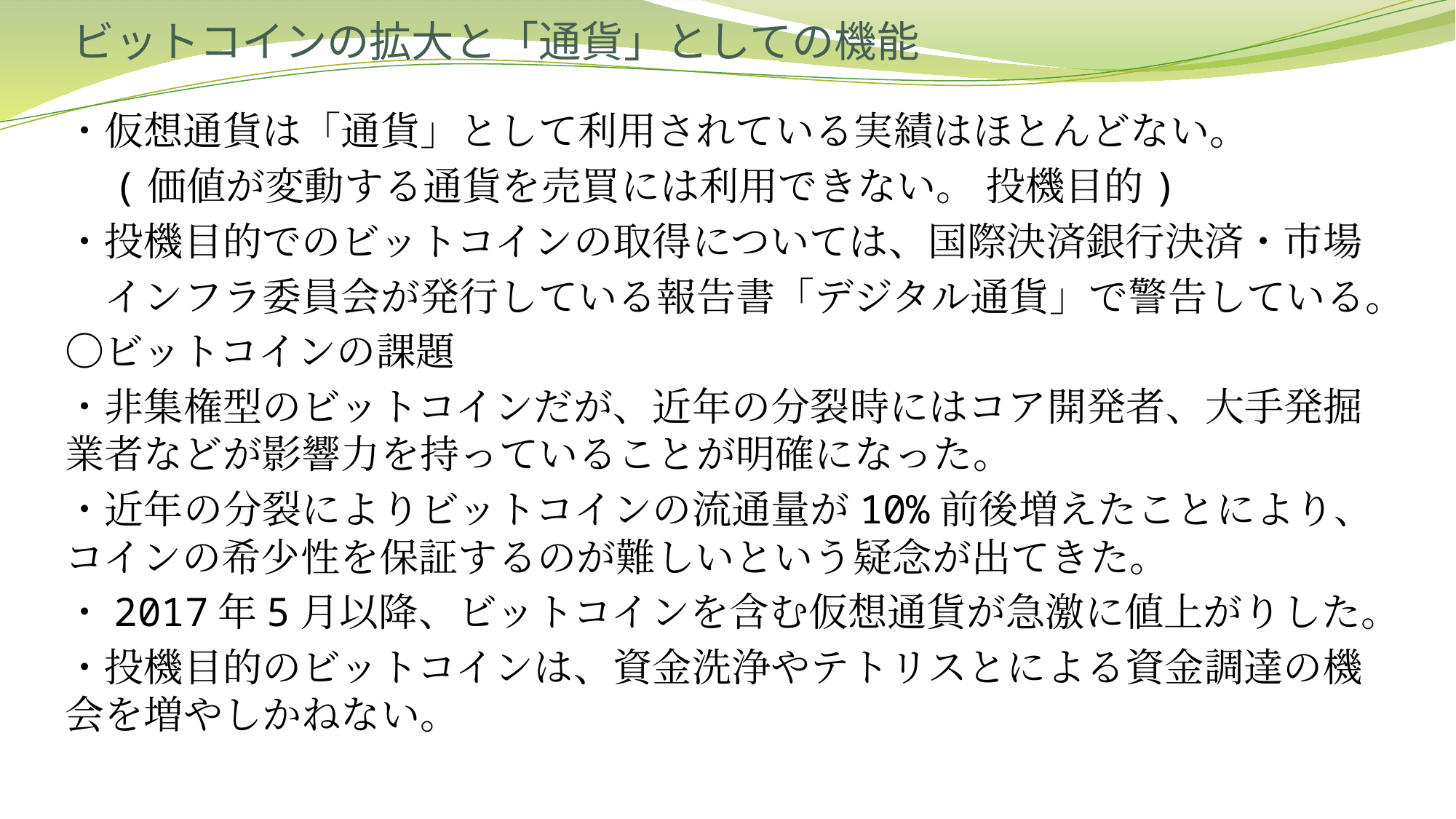

# ビットコインの拡大と「通貨」としての機能
・仮想通貨は「通貨」として利用されている実績はほとんどない。
　(価値が変動する通貨を売買には利用できない。 投機目的)
・投機目的でのビットコインの取得については、国際決済銀行決済・市場
　インフラ委員会が発行している報告書「デジタル通貨」で警告している。
〇ビットコインの課題
・非集権型のビットコインだが、近年の分裂時にはコア開発者、大手発掘業者などが影響力を持っていることが明確になった。
・近年の分裂によりビットコインの流通量が10%前後増えたことにより、コインの希少性を保証するのが難しいという疑念が出てきた。
・2017年5月以降、ビットコインを含む仮想通貨が急激に値上がりした。
・投機目的のビットコインは、資金洗浄やテトリスとによる資金調達の機会を増やしかねない。